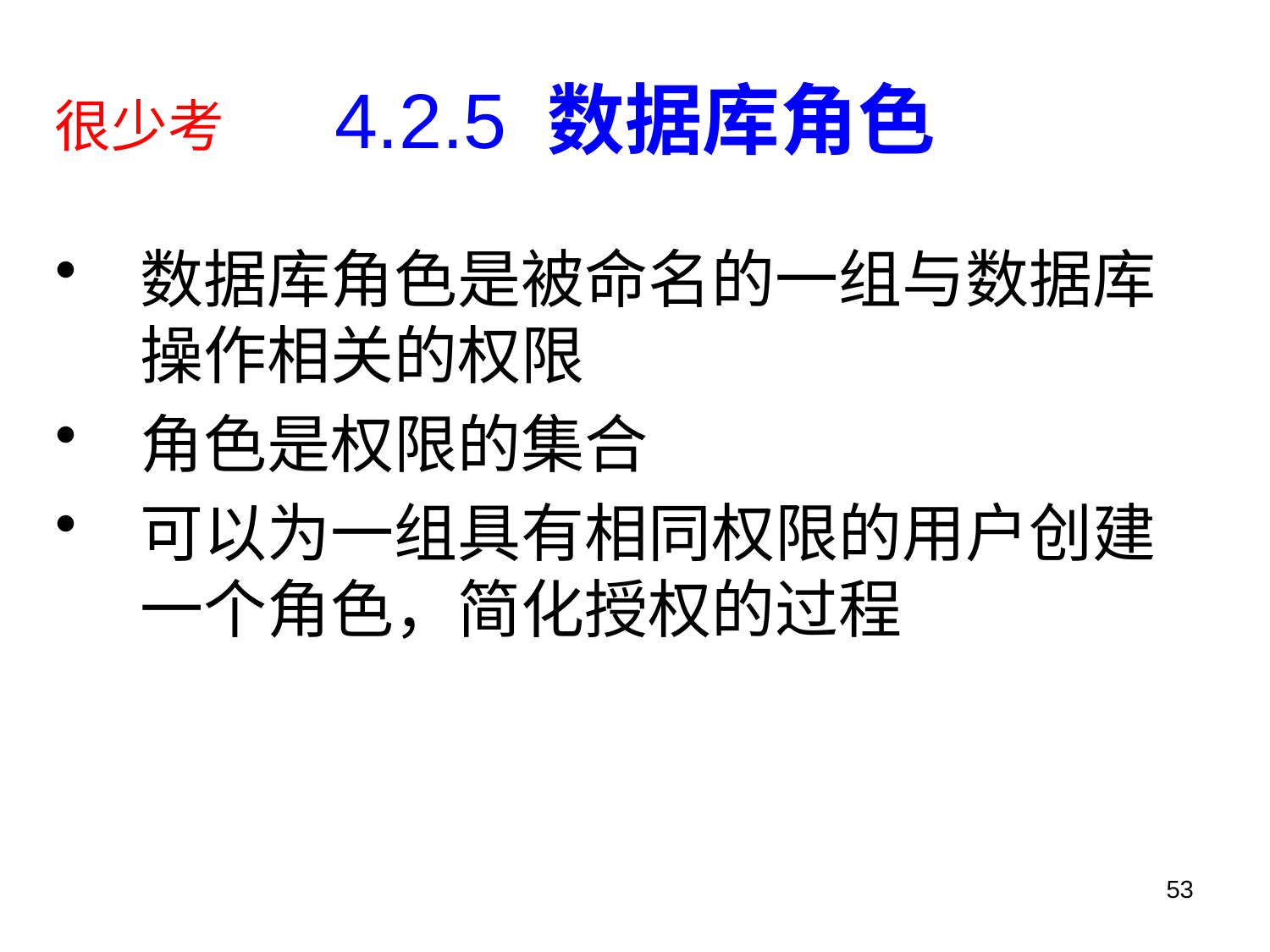

# 4.2.5 数据库角色
很少考
数据库角色是被命名的一组与数据库操作相关的权限
角色是权限的集合
可以为一组具有相同权限的用户创建一个角色，简化授权的过程

53